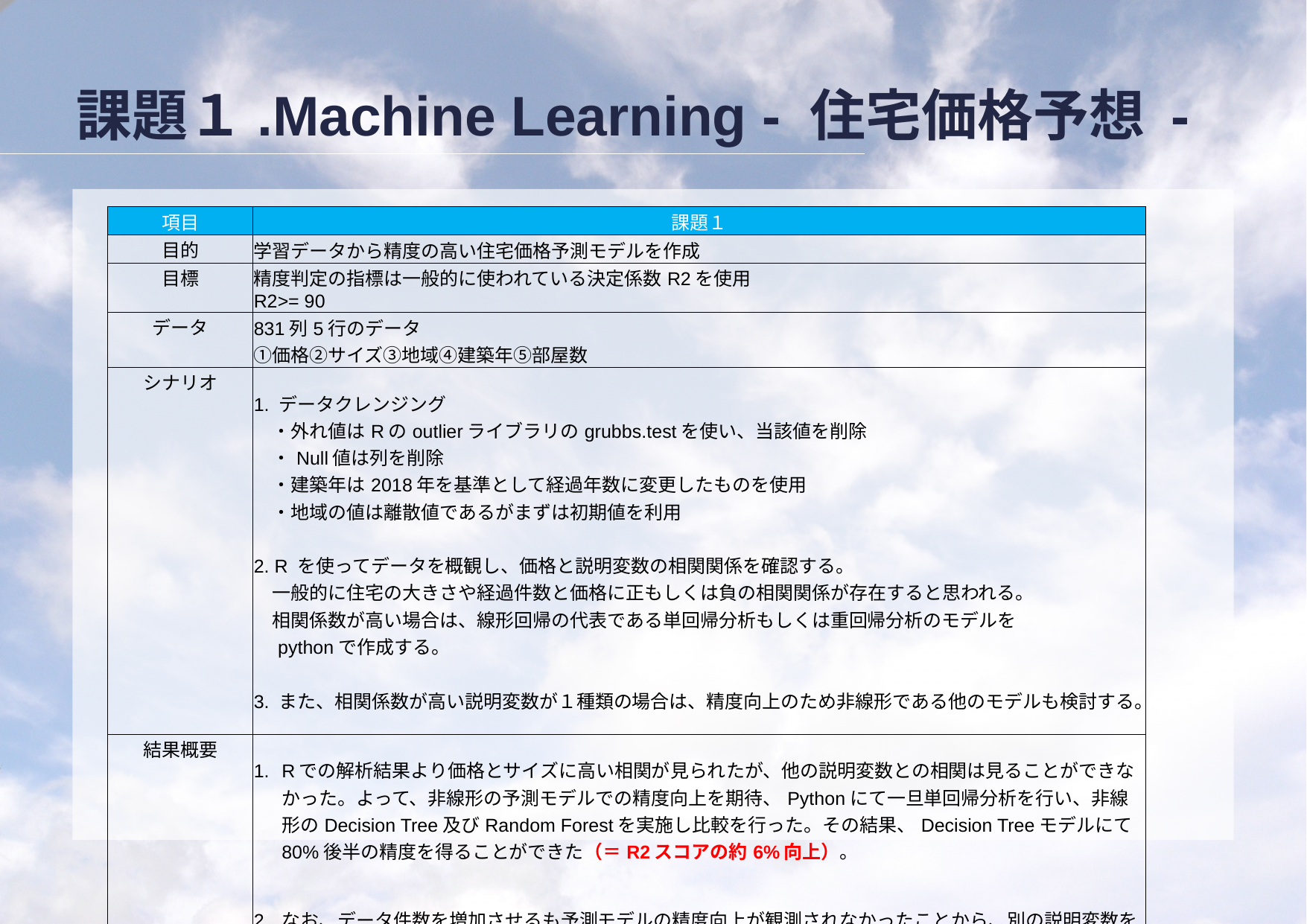

# 課題１.Machine Learning - 住宅価格予想 -
| 項目 | 課題１ |
| --- | --- |
| 目的 | 学習データから精度の高い住宅価格予測モデルを作成 |
| 目標 | 精度判定の指標は一般的に使われている決定係数R2を使用 R2>= 90 |
| データ | 831列5行のデータ ①価格②サイズ③地域④建築年⑤部屋数 |
| シナリオ | 1. データクレンジング 　・外れ値はRのoutlierライブラリのgrubbs.testを使い、当該値を削除 　・Null値は列を削除 　・建築年は2018年を基準として経過年数に変更したものを使用 　・地域の値は離散値であるがまずは初期値を利用 2. R を使ってデータを概観し、価格と説明変数の相関関係を確認する。 　一般的に住宅の大きさや経過件数と価格に正もしくは負の相関関係が存在すると思われる。 　相関係数が高い場合は、線形回帰の代表である単回帰分析もしくは重回帰分析のモデルを 　pythonで作成する。 3. また、相関係数が高い説明変数が１種類の場合は、精度向上のため非線形である他のモデルも検討する。 |
| 結果概要 | Rでの解析結果より価格とサイズに高い相関が見られたが、他の説明変数との相関は見ることができなかった。よって、非線形の予測モデルでの精度向上を期待、Pythonにて一旦単回帰分析を行い、非線形のDecision Tree及びRandom Forestを実施し比較を行った。その結果、Decision Treeモデルにて80%後半の精度を得ることができた（＝R2スコアの約6%向上）。 なお、データ件数を増加させるも予測モデルの精度向上が観測されなかったことから、別の説明変数を追加することで更なる改良の余地があるものと思われる。 |